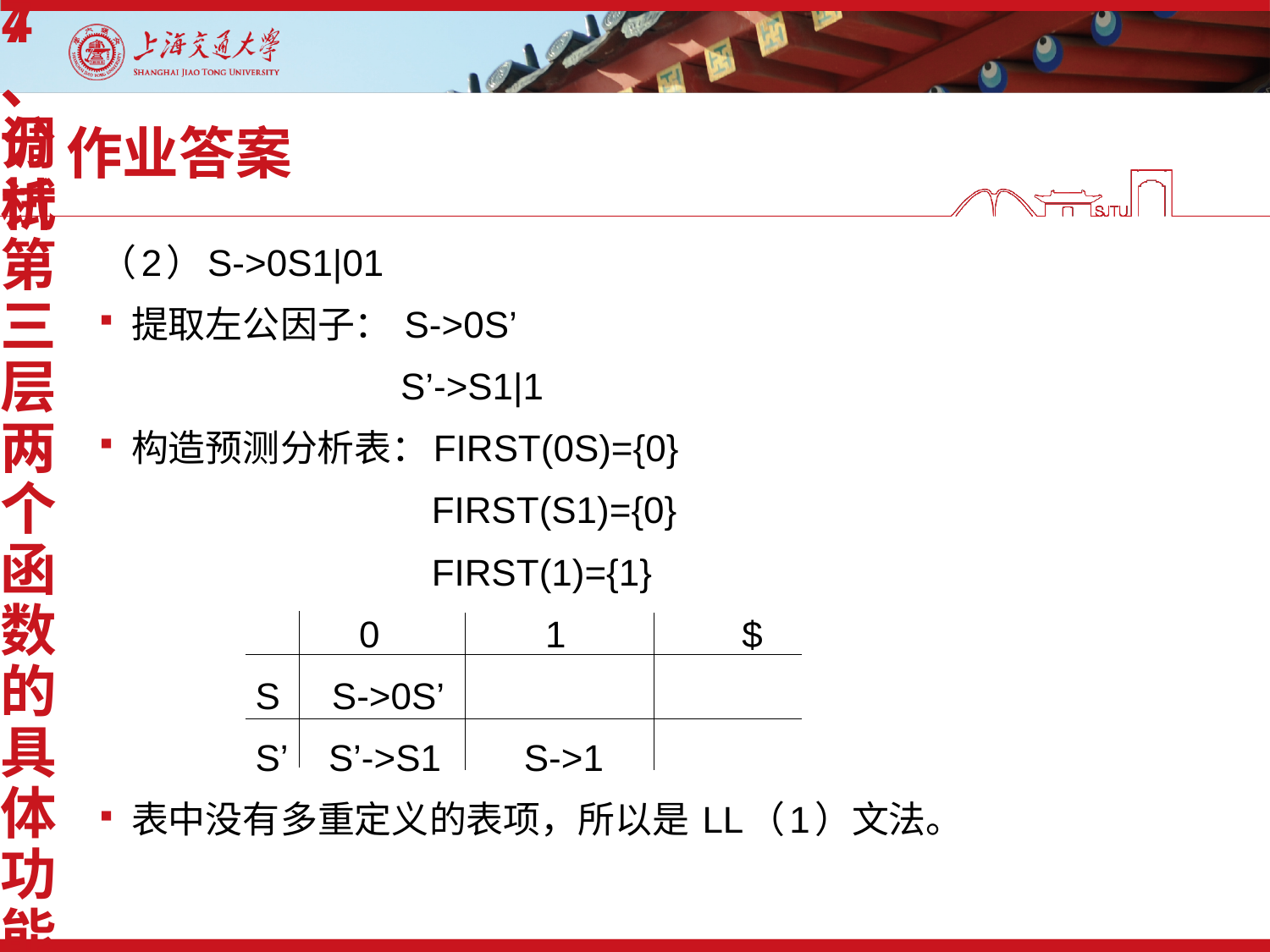

4、分析第三层两个函数的具体功能
7、调试
# 作业答案
（2）S->0S1|01
提取左公因子： S->0S’
                             S’->S1|1
构造预测分析表：FIRST(0S)={0}
                                FIRST(S1)={0}
                                FIRST(1)={1}
                         0                1                 $
               S     S->0S’
               S’    S’->S1        S->1
表中没有多重定义的表项，所以是 LL（1）文法。